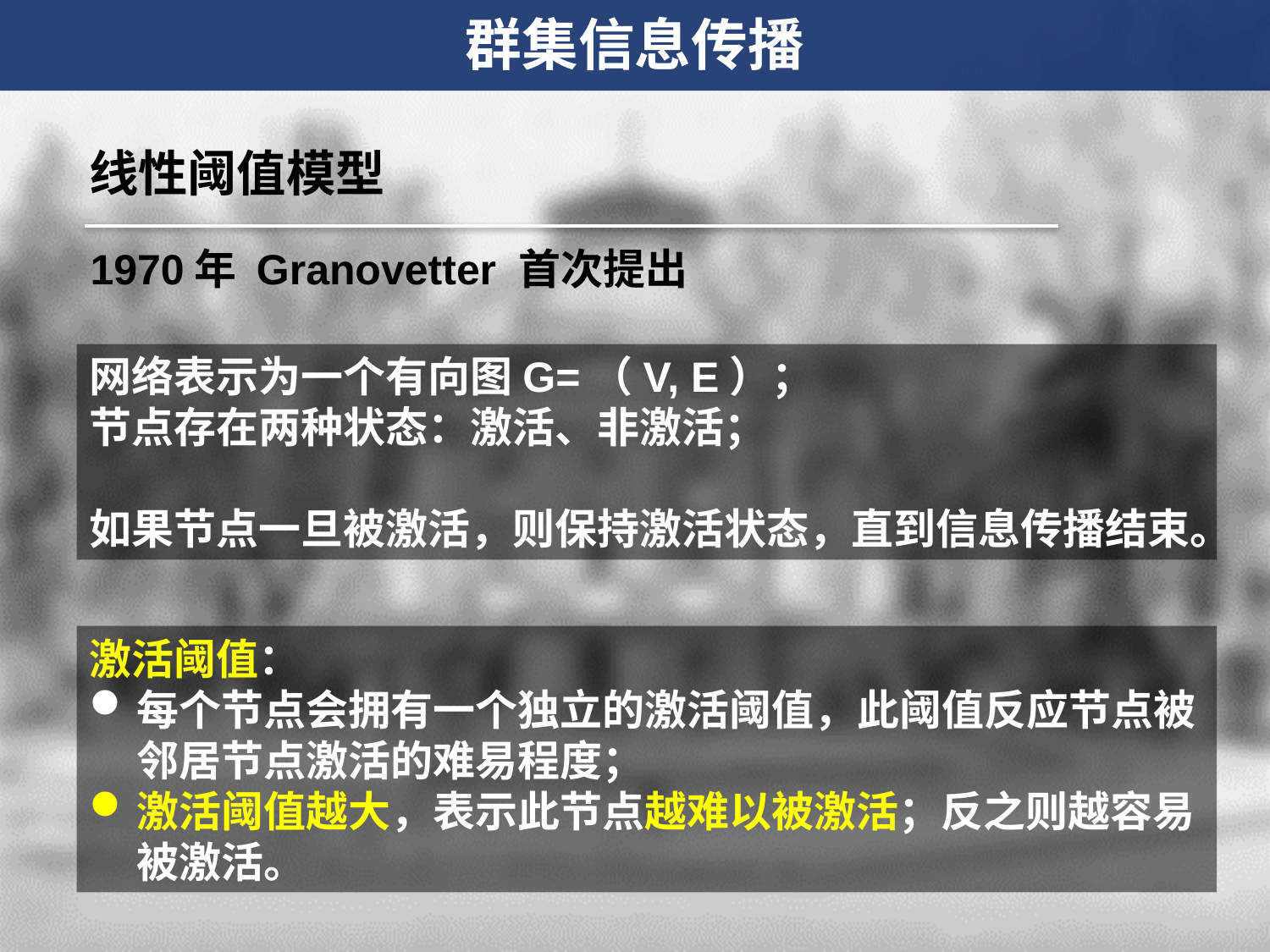

群集信息传播
线性阈值模型
1970年 Granovetter 首次提出
网络表示为一个有向图G=（V, E）；
节点存在两种状态：激活、非激活；

如果节点一旦被激活，则保持激活状态，直到信息传播结束。
激活阈值：
每个节点会拥有一个独立的激活阈值，此阈值反应节点被邻居节点激活的难易程度；
激活阈值越大，表示此节点越难以被激活；反之则越容易被激活。